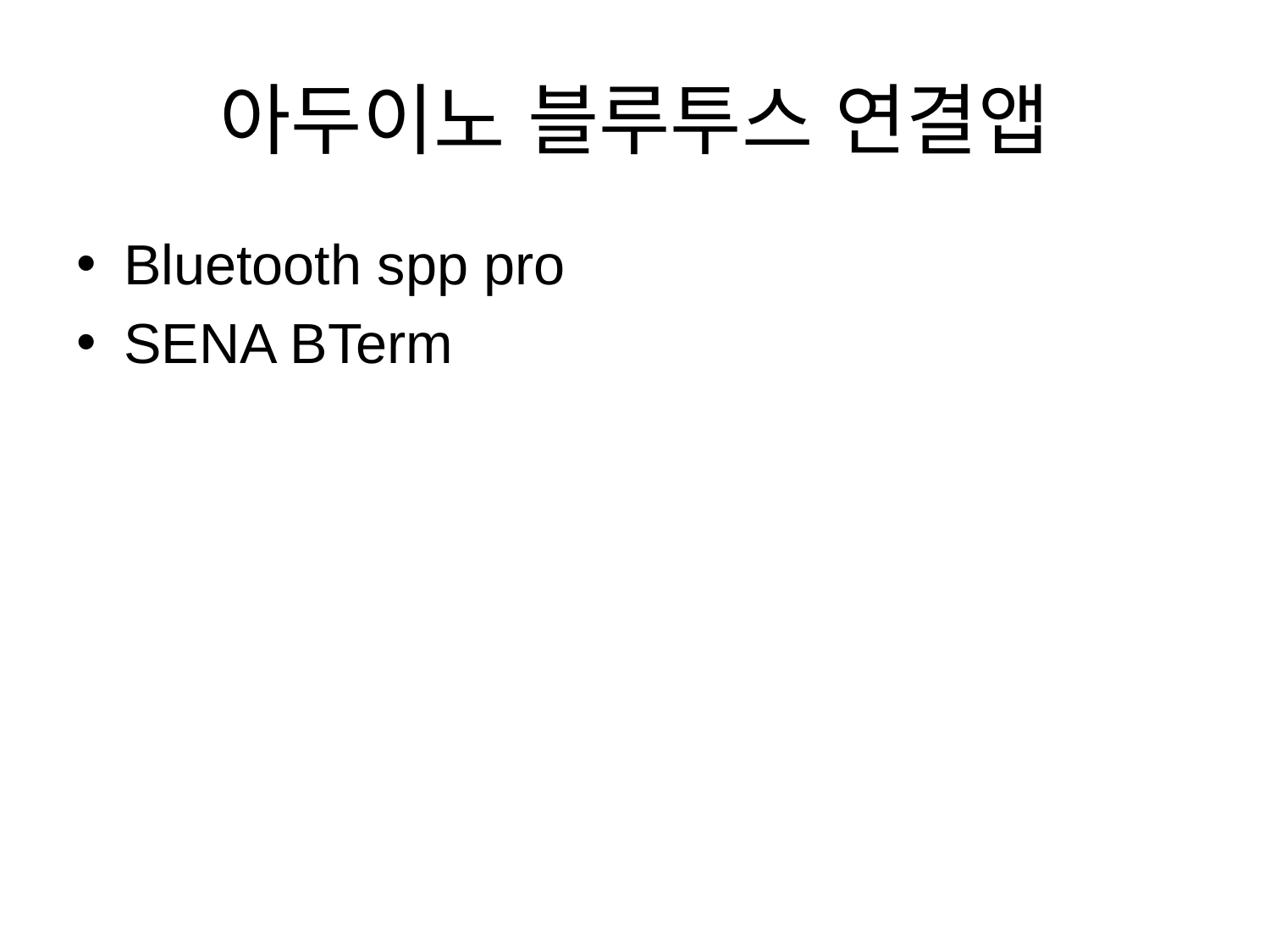

# 아두이노 블루투스 연결앱
Bluetooth spp pro
SENA BTerm